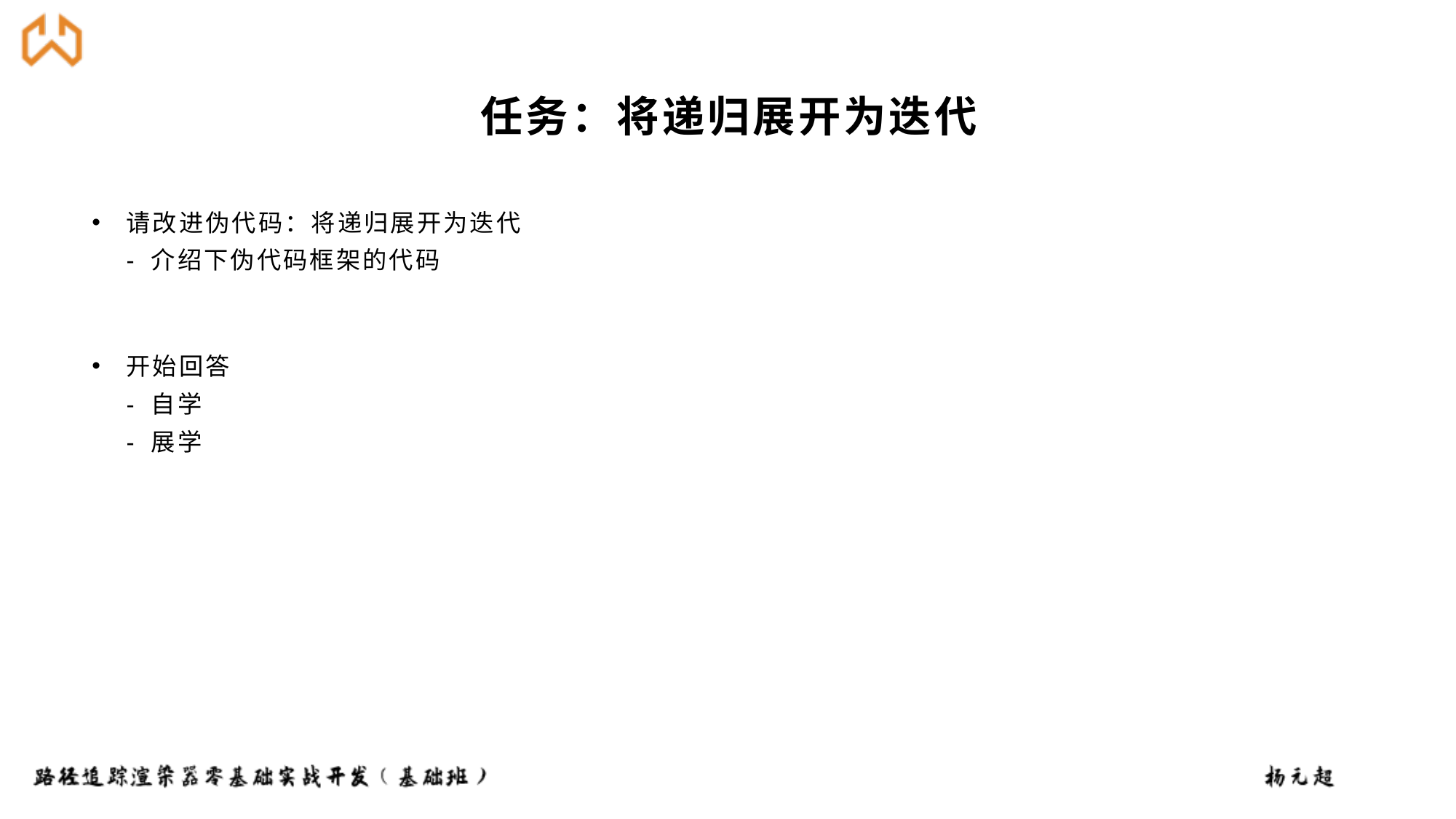

# 任务：将递归展开为迭代
请改进伪代码：将递归展开为迭代
- 介绍下伪代码框架的代码

开始回答
- 自学
- 展学